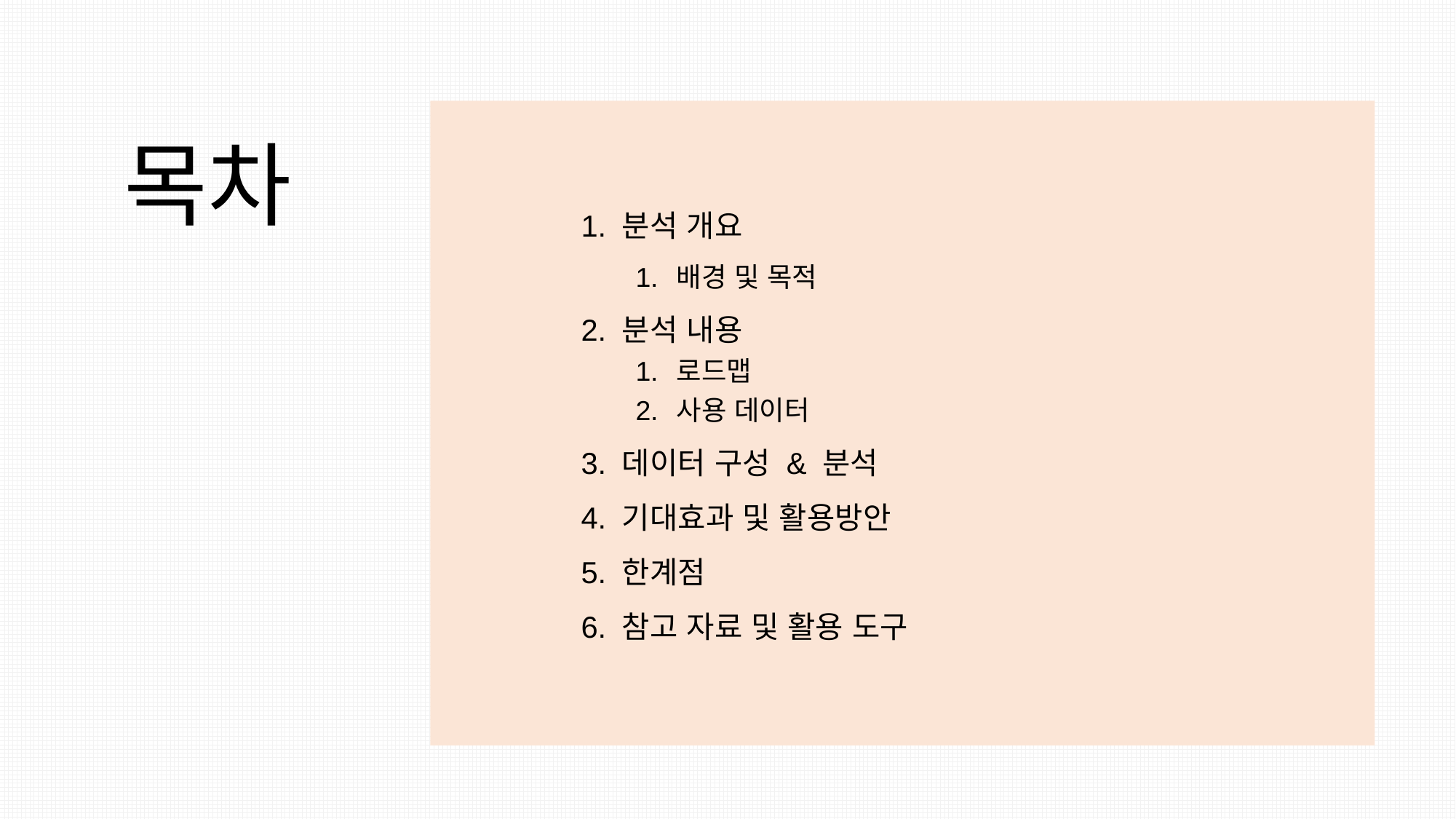

목차
분석 개요
배경 및 목적
분석 내용
로드맵
사용 데이터
데이터 구성 & 분석
기대효과 및 활용방안
한계점
참고 자료 및 활용 도구